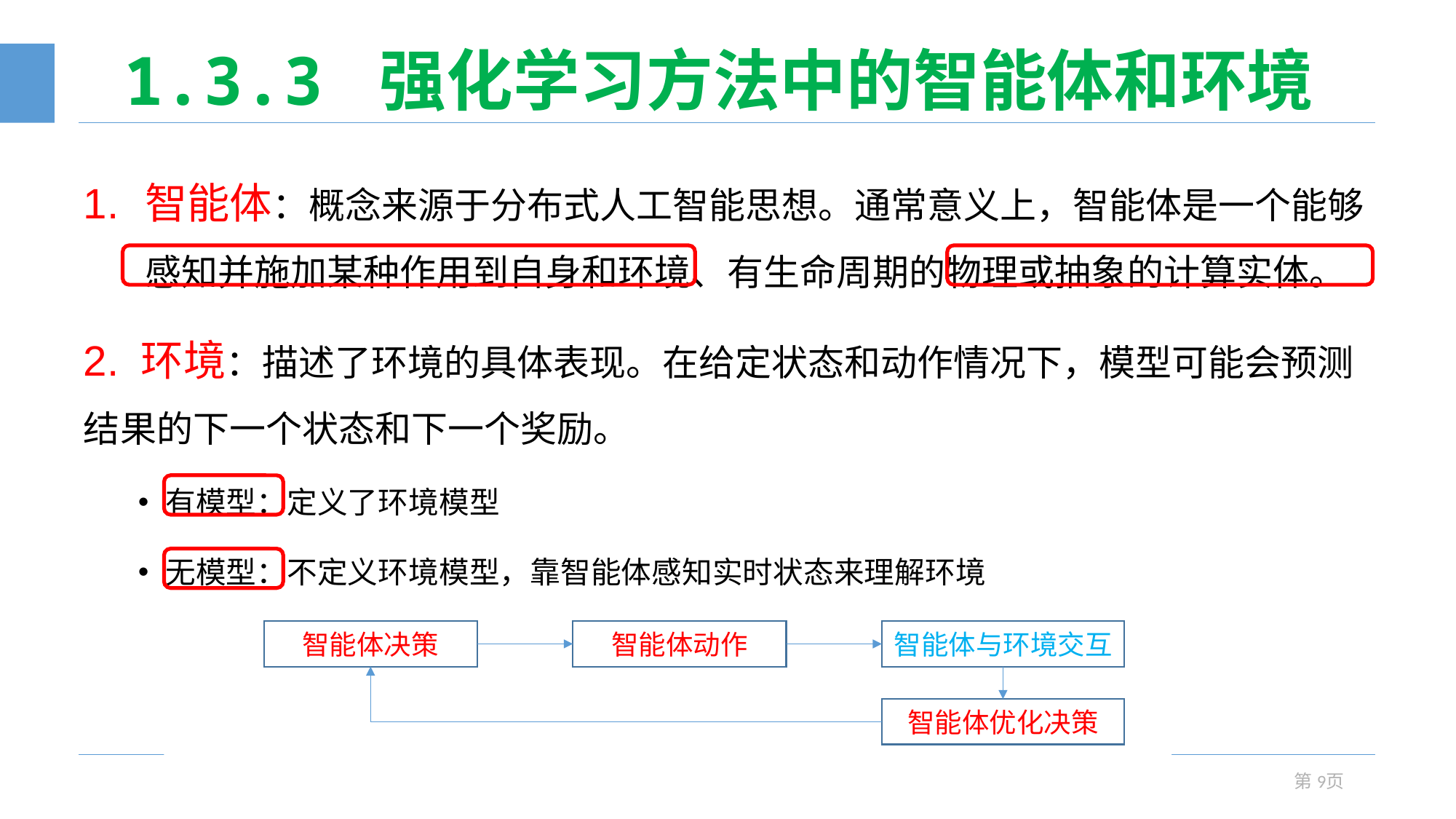

# 1.3.3 强化学习方法中的智能体和环境
智能体：概念来源于分布式人工智能思想。通常意义上，智能体是一个能够感知并施加某种作用到自身和环境、有生命周期的物理或抽象的计算实体。
2. 环境：描述了环境的具体表现。在给定状态和动作情况下，模型可能会预测结果的下一个状态和下一个奖励。
有模型：定义了环境模型
无模型：不定义环境模型，靠智能体感知实时状态来理解环境

智能体决策
智能体动作
智能体与环境交互
智能体优化决策
第9页